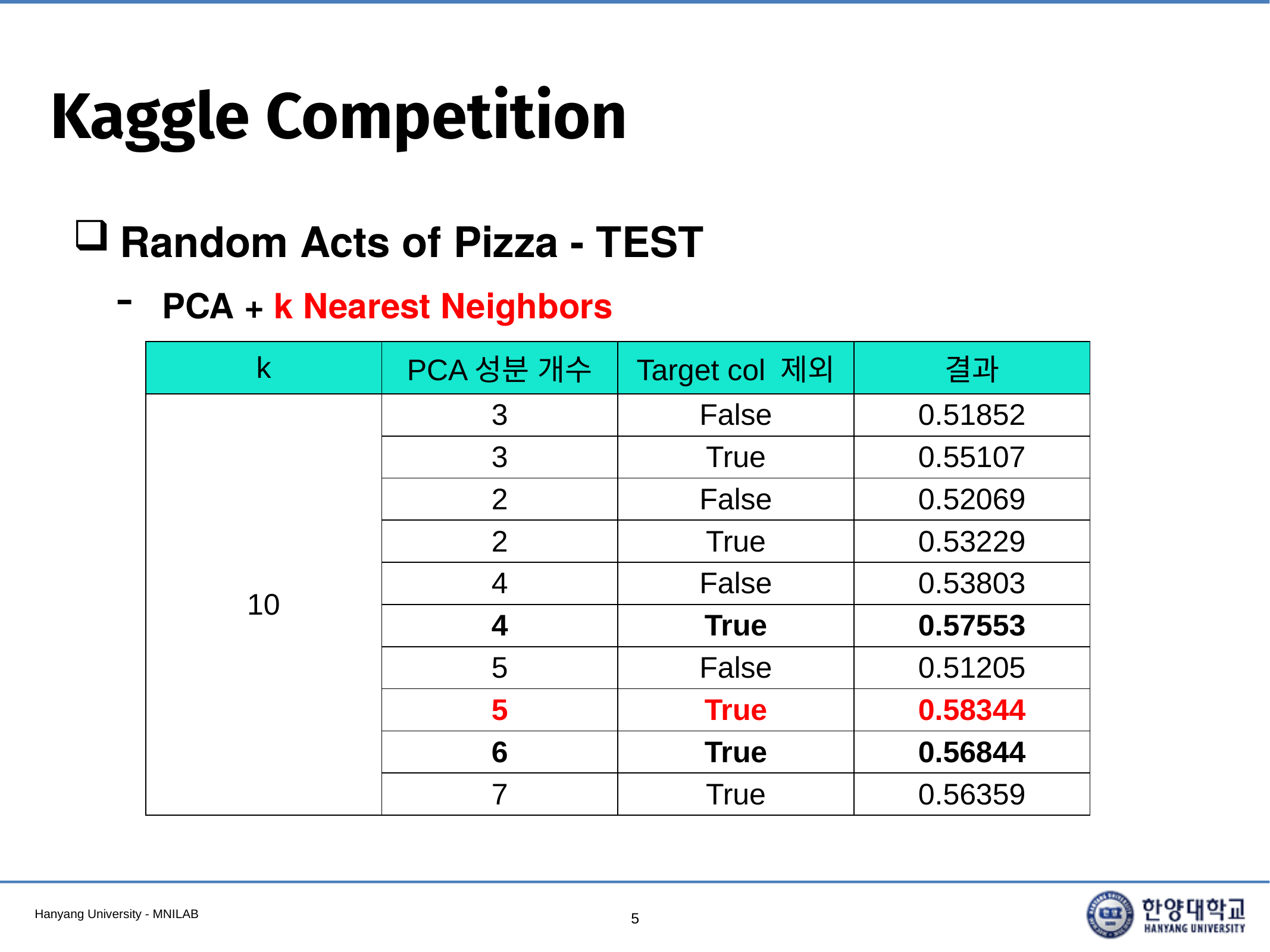

# Kaggle Competition
Random Acts of Pizza - TEST
PCA + k Nearest Neighbors

| k | PCA성분 개수 | Target col 제외 | 결과 |
| --- | --- | --- | --- |
| 10 | 3 | False | 0.51852 |
|  | 3 | True | 0.55107 |
|  | 2 | False | 0.52069 |
|  | 2 | True | 0.53229 |
|  | 4 | False | 0.53803 |
|  | 4 | True | 0.57553 |
|  | 5 | False | 0.51205 |
|  | 5 | True | 0.58344 |
|  | 6 | True | 0.56844 |
|  | 7 | True | 0.56359 |
5